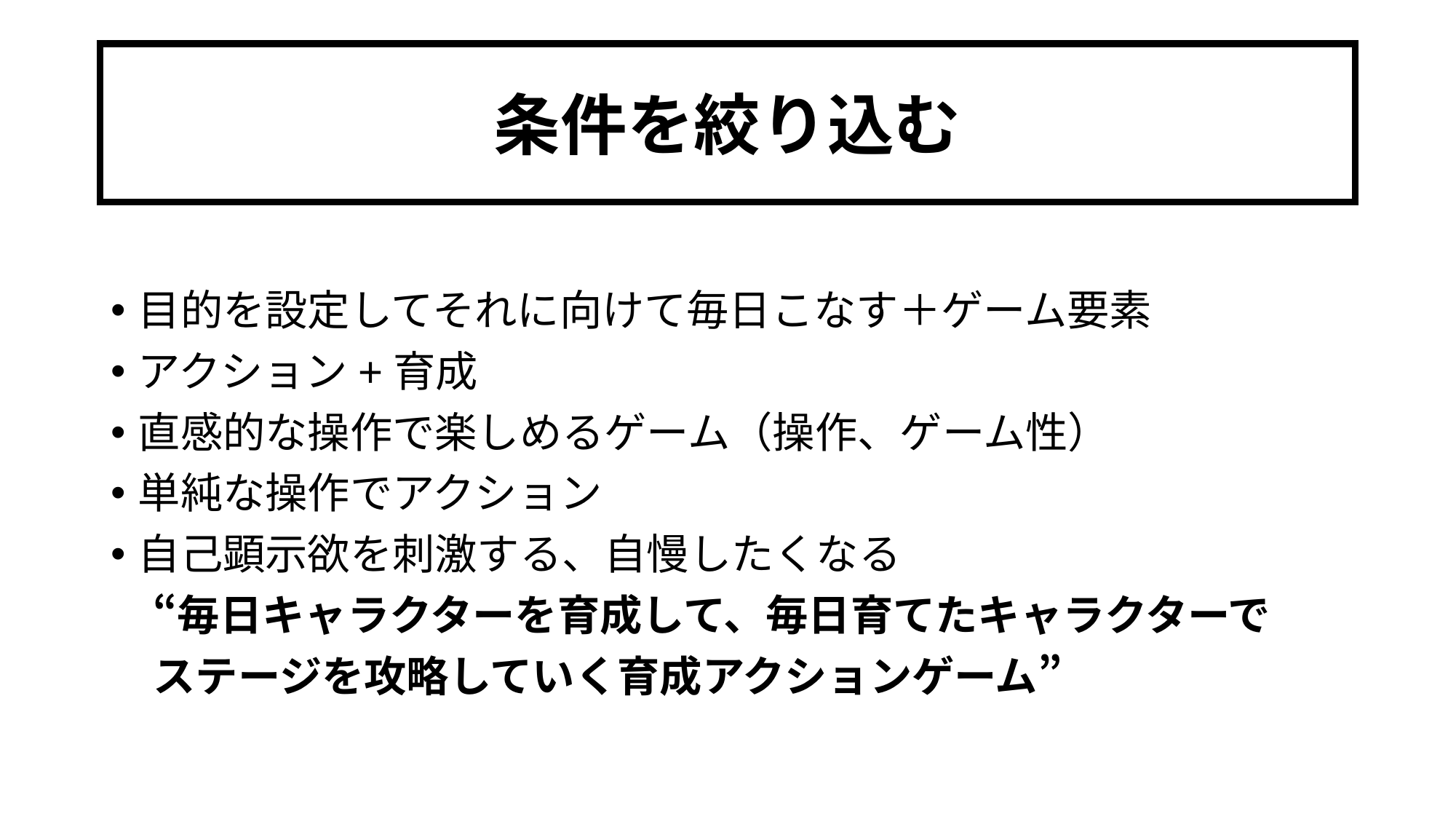

# 条件を絞り込む

目的を設定してそれに向けて毎日こなす＋ゲーム要素
アクション+育成
直感的な操作で楽しめるゲーム（操作、ゲーム性）
単純な操作でアクション
自己顕示欲を刺激する、自慢したくなる
　“毎日キャラクターを育成して、毎日育てたキャラクターで
　ステージを攻略していく育成アクションゲーム”